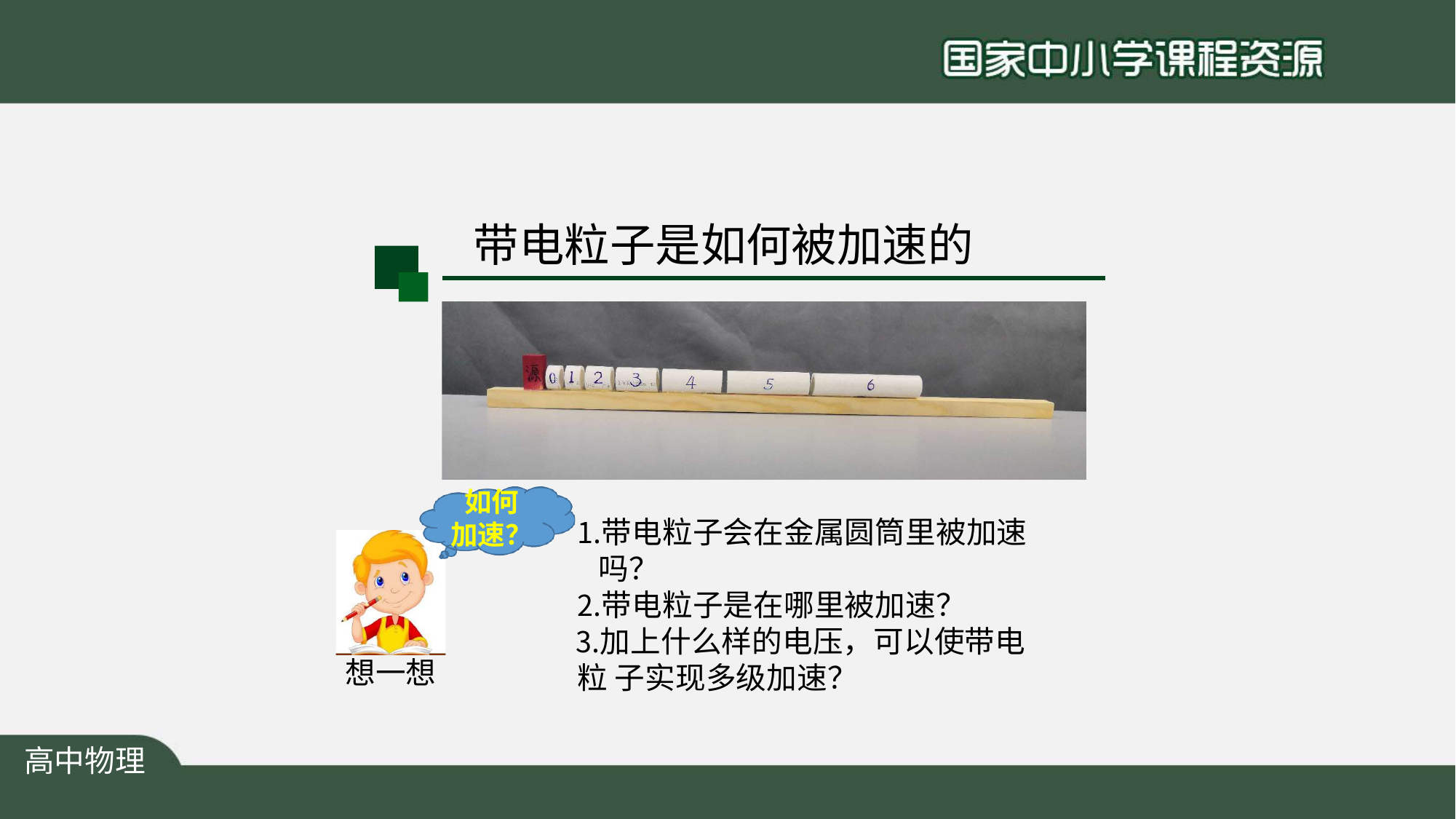

# 带电粒子是如何被加速的

如何 加速？

带电粒子会在金属圆筒里被加速吗？
带电粒子是在哪里被加速？
加上什么样的电压，可以使带电粒 子实现多级加速？

想一想
高中物理